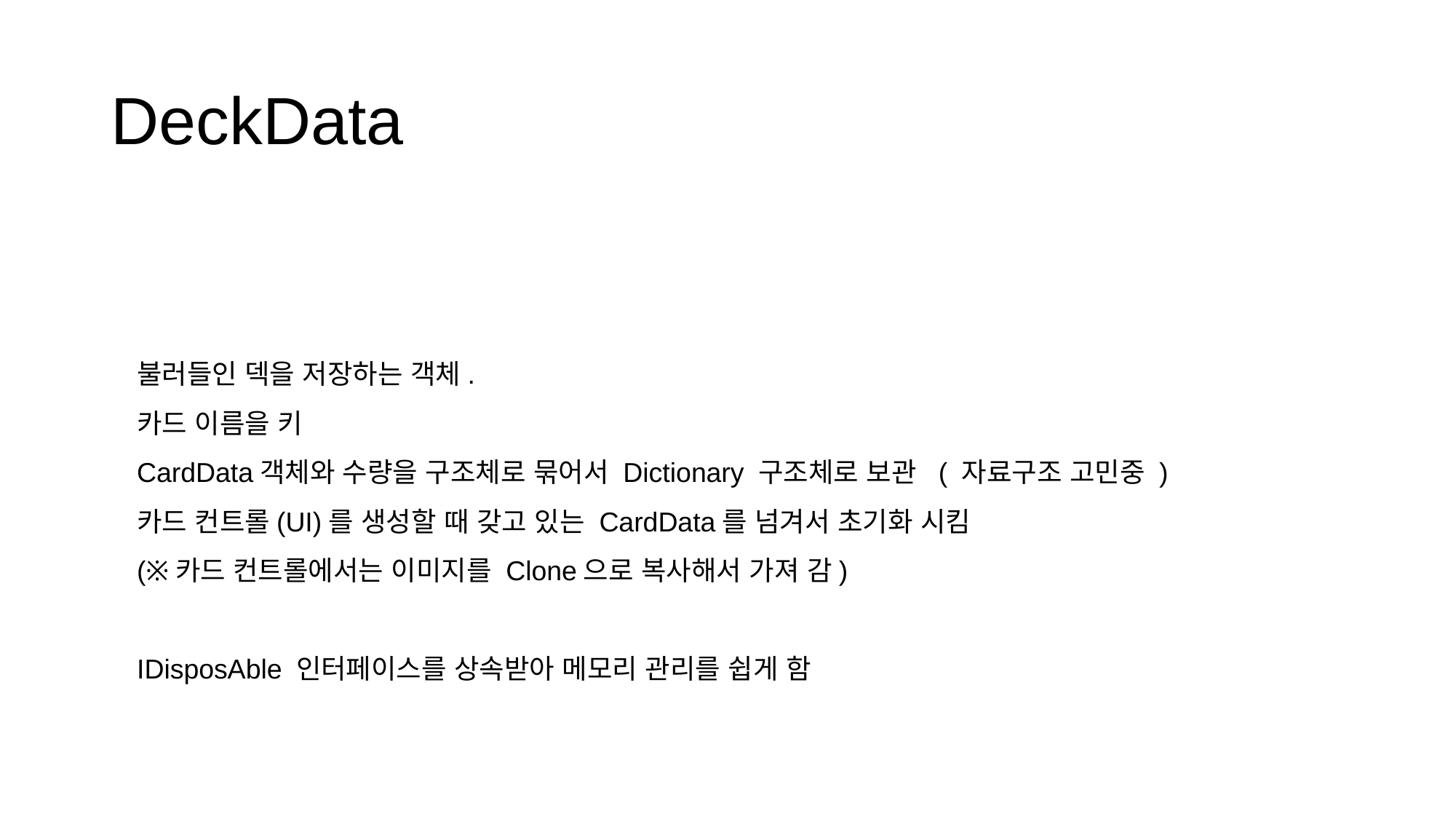

# DeckData
불러들인 덱을 저장하는 객체.
카드 이름을 키
CardData객체와 수량을 구조체로 묶어서 Dictionary 구조체로 보관  ( 자료구조 고민중 )
카드 컨트롤(UI)를 생성할 때 갖고 있는 CardData를 넘겨서 초기화 시킴
(※카드 컨트롤에서는 이미지를 Clone으로 복사해서 가져 감)

IDisposAble 인터페이스를 상속받아 메모리 관리를 쉽게 함